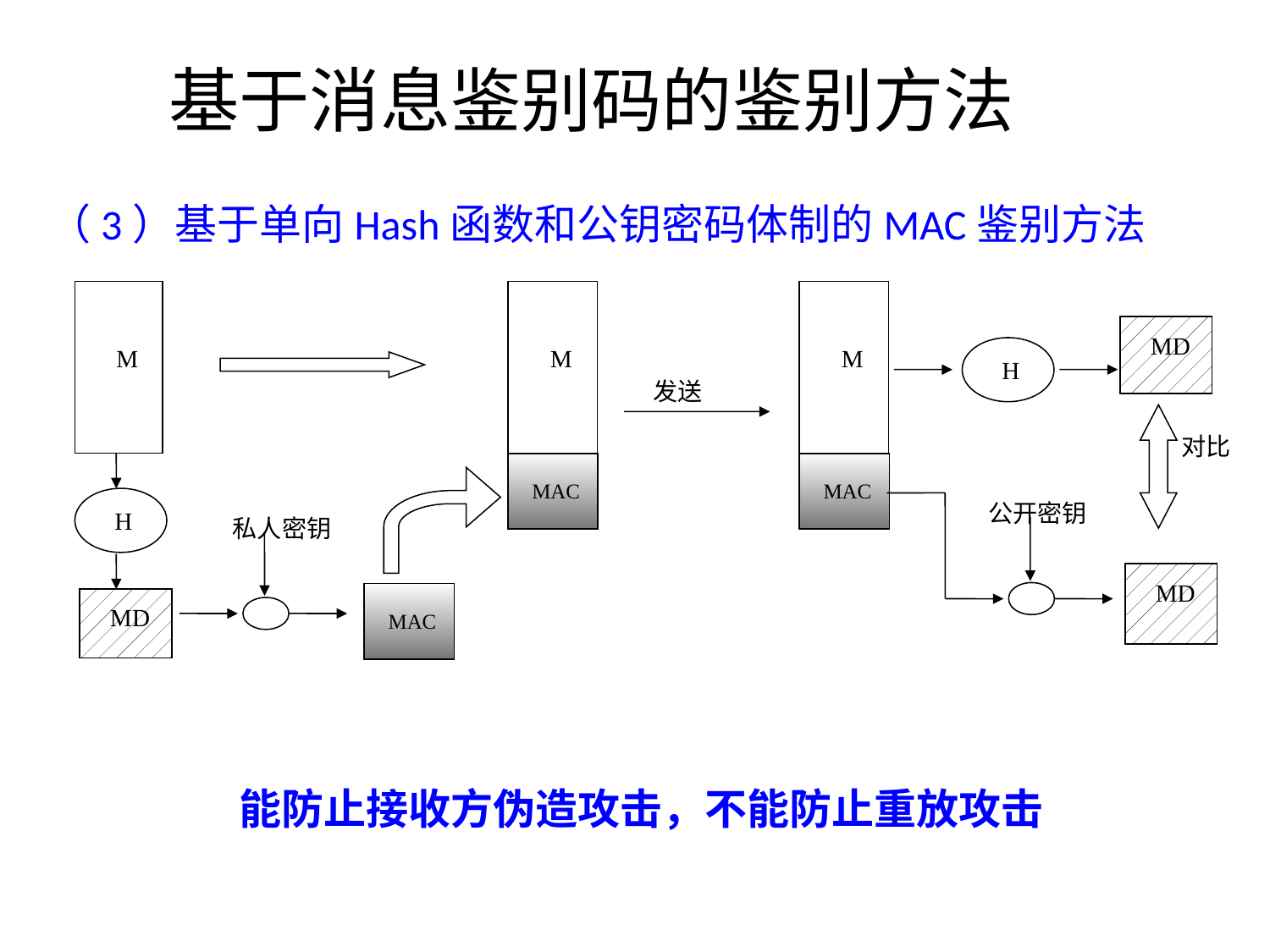

基于消息鉴别码的鉴别方法
（3）基于单向Hash函数和公钥密码体制的MAC鉴别方法

  M

  M

MAC

  M

MAC

MD

H

发送

对比

H
公开密钥

私人密钥

MD

MAC

MD

能防止接收方伪造攻击，不能防止重放攻击